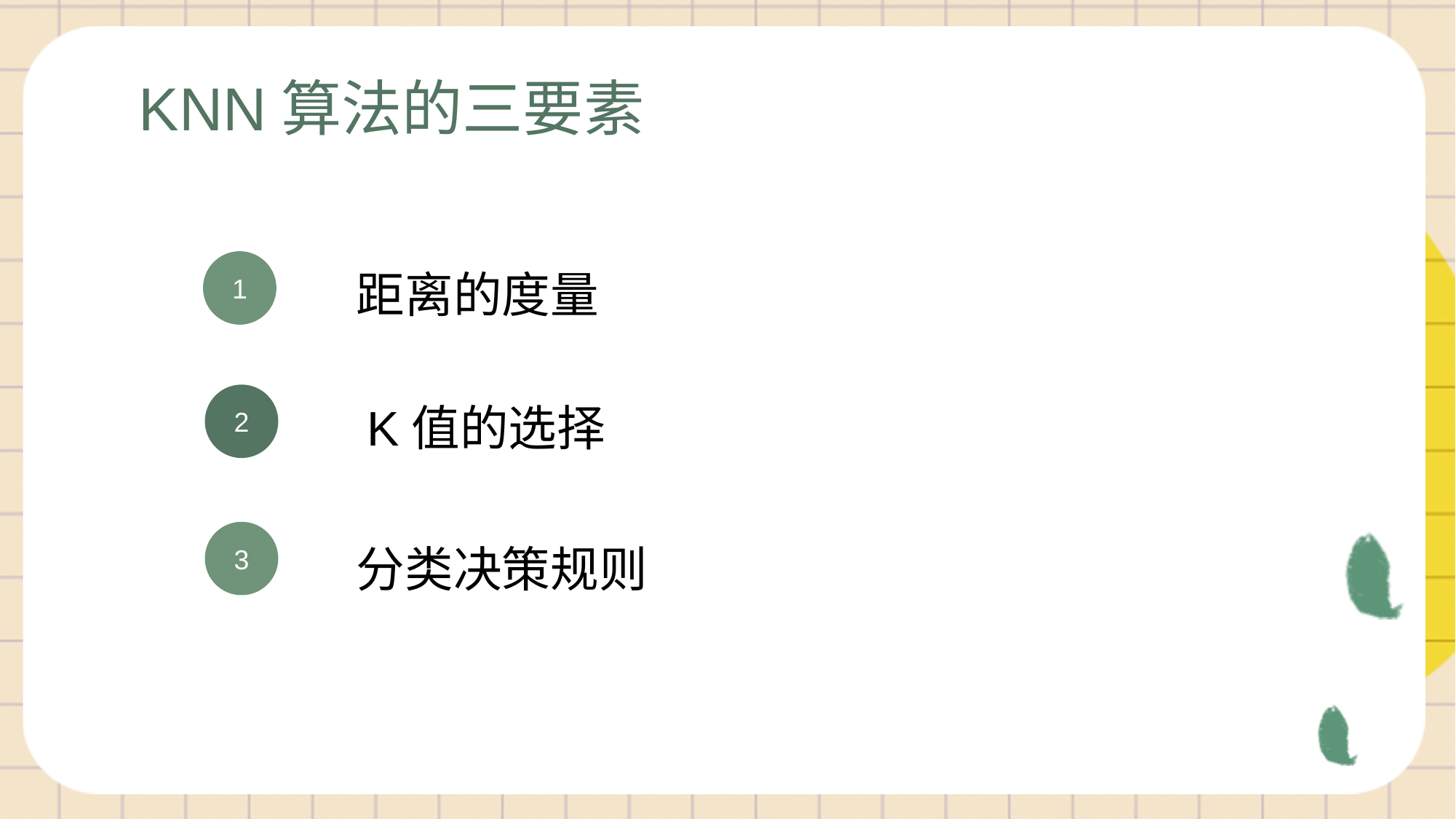

KNN算法的三要素
距离的度量
1
K值的选择
2
3
分类决策规则